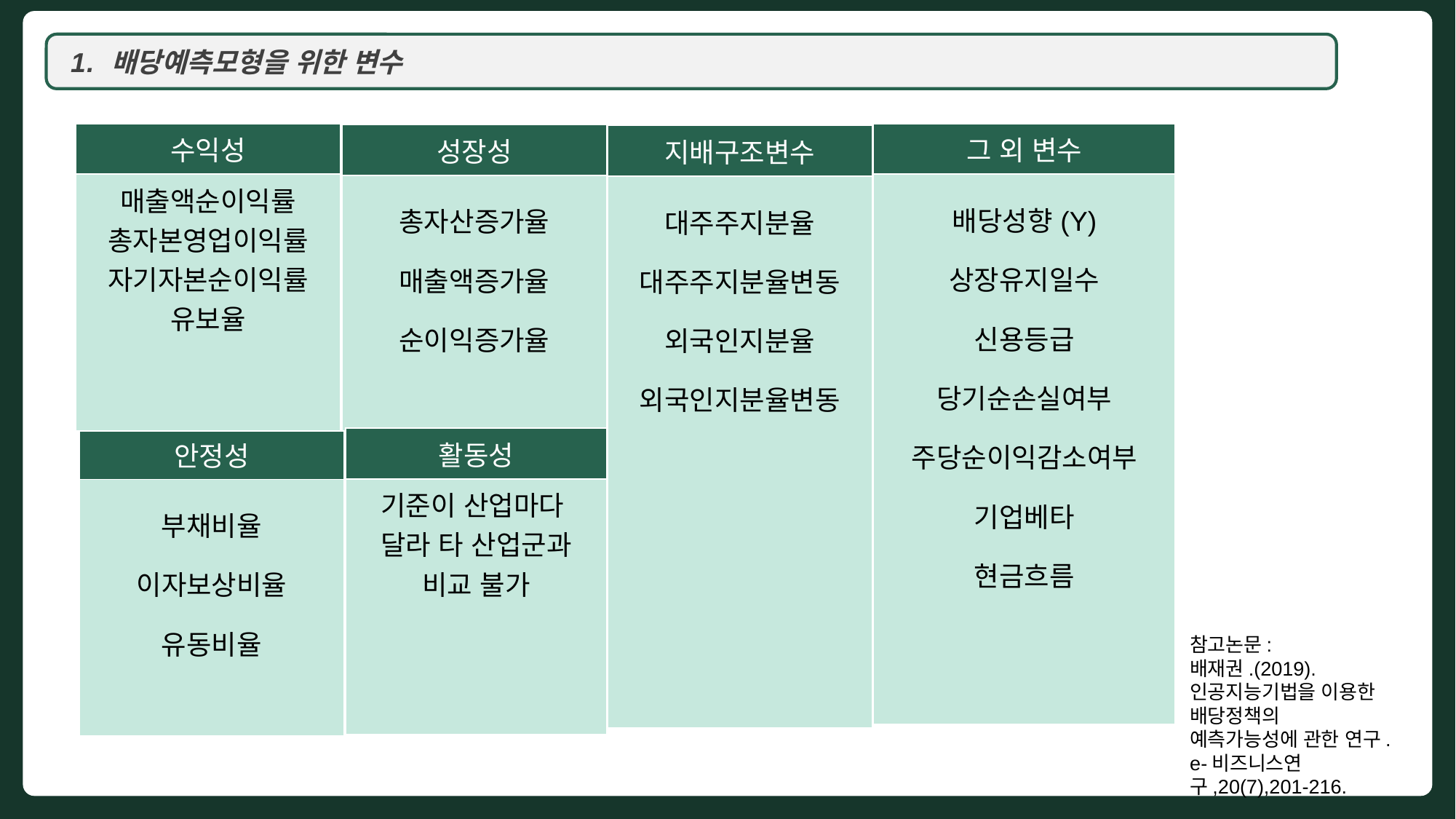

배재권.(2019).인공지능기법을 이용한 배당정책의 예측가능성에 관한 연구.e-비즈니스연구,20(7),201-216.
배당예측모형을 위한 변수
| 수익성 |
| --- |
| 매출액순이익률 총자본영업이익률 자기자본순이익률 유보율 |
| 그 외 변수 |
| --- |
| 배당성향(Y) 상장유지일수 신용등급 당기순손실여부 주당순이익감소여부 기업베타 현금흐름 |
| 성장성 |
| --- |
| 총자산증가율 매출액증가율 순이익증가율 |
| 지배구조변수 |
| --- |
| 대주주지분율 대주주지분율변동 외국인지분율 외국인지분율변동 |
| 활동성 |
| --- |
| 기준이 산업마다 달라 타 산업군과 비교 불가 |
| 안정성 |
| --- |
| 부채비율 이자보상비율 유동비율 |
참고논문:
배재권.(2019).인공지능기법을 이용한 배당정책의 예측가능성에 관한 연구.e-비즈니스연구,20(7),201-216.